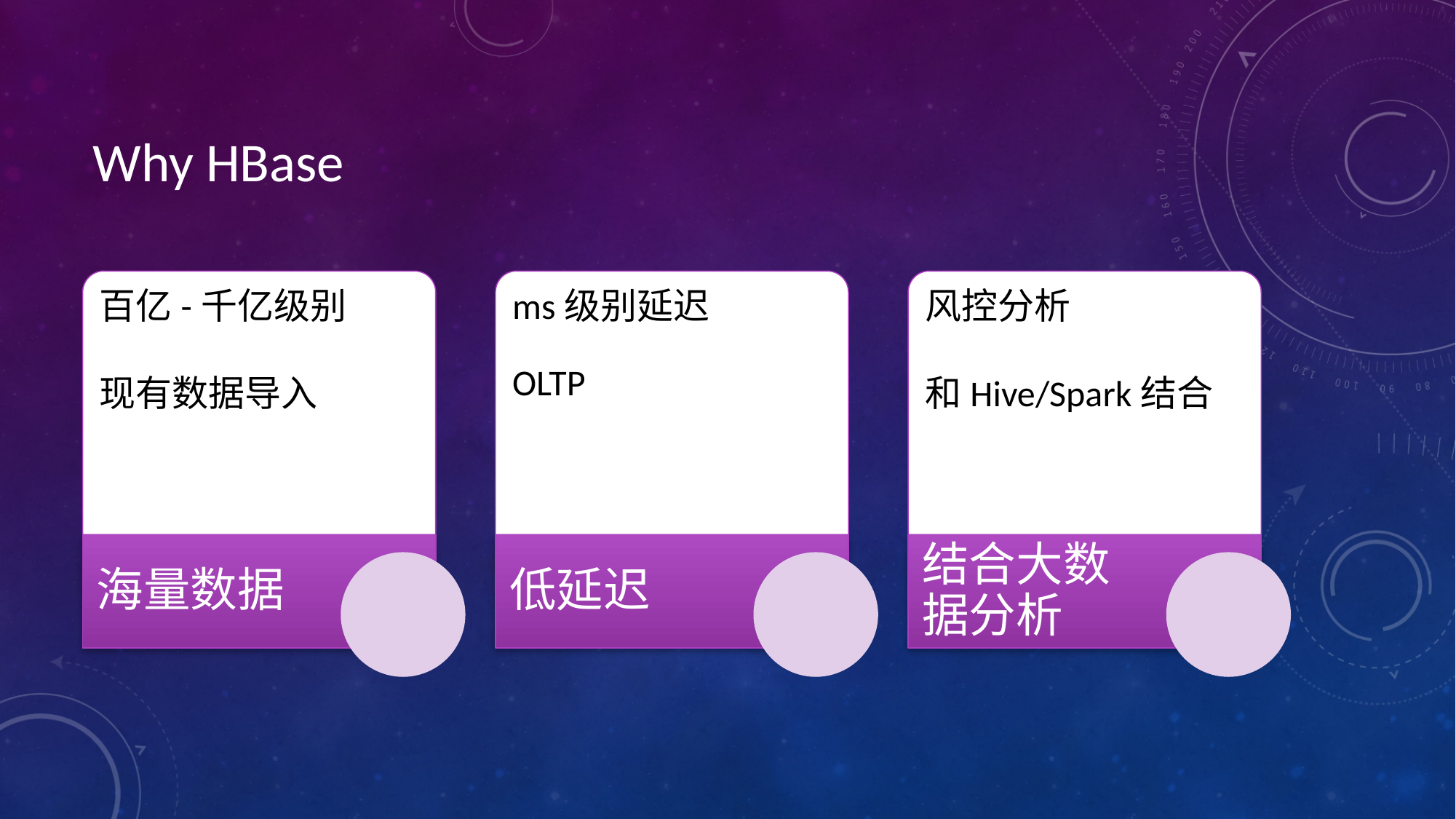

# Why HBase
百亿-千亿级别

现有数据导入
ms级别延迟

OLTP
风控分析

和Hive/Spark结合
海量数据
低延迟
结合大数据分析